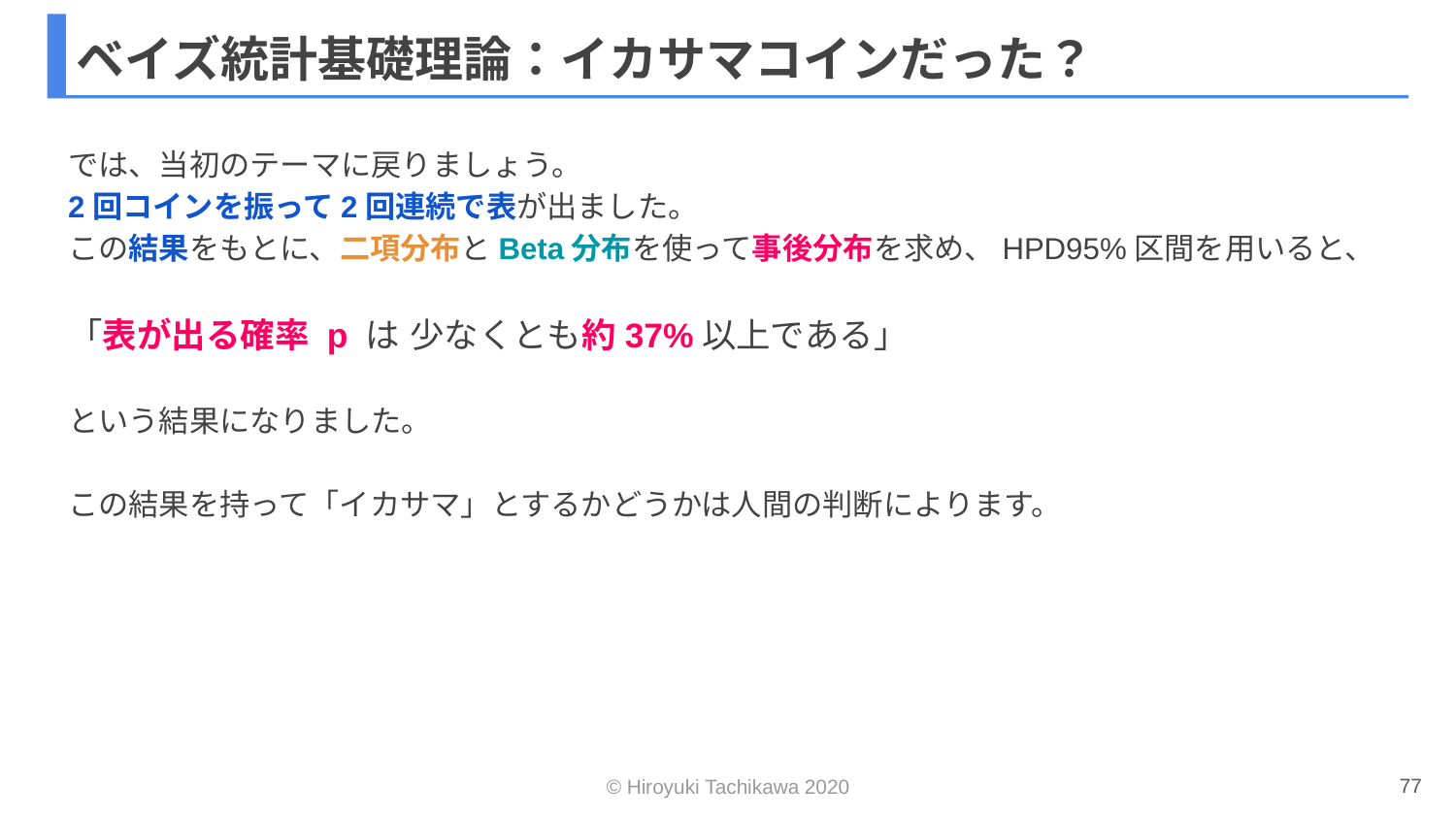

# ベイズ統計基礎理論：イカサマコインだった？
では、当初のテーマに戻りましょう。
2回コインを振って2回連続で表が出ました。
この結果をもとに、二項分布とBeta分布を使って事後分布を求め、HPD95%区間を用いると、

「表が出る確率 p は 少なくとも約37%以上である」

という結果になりました。

この結果を持って「イカサマ」とするかどうかは人間の判断によります。

77